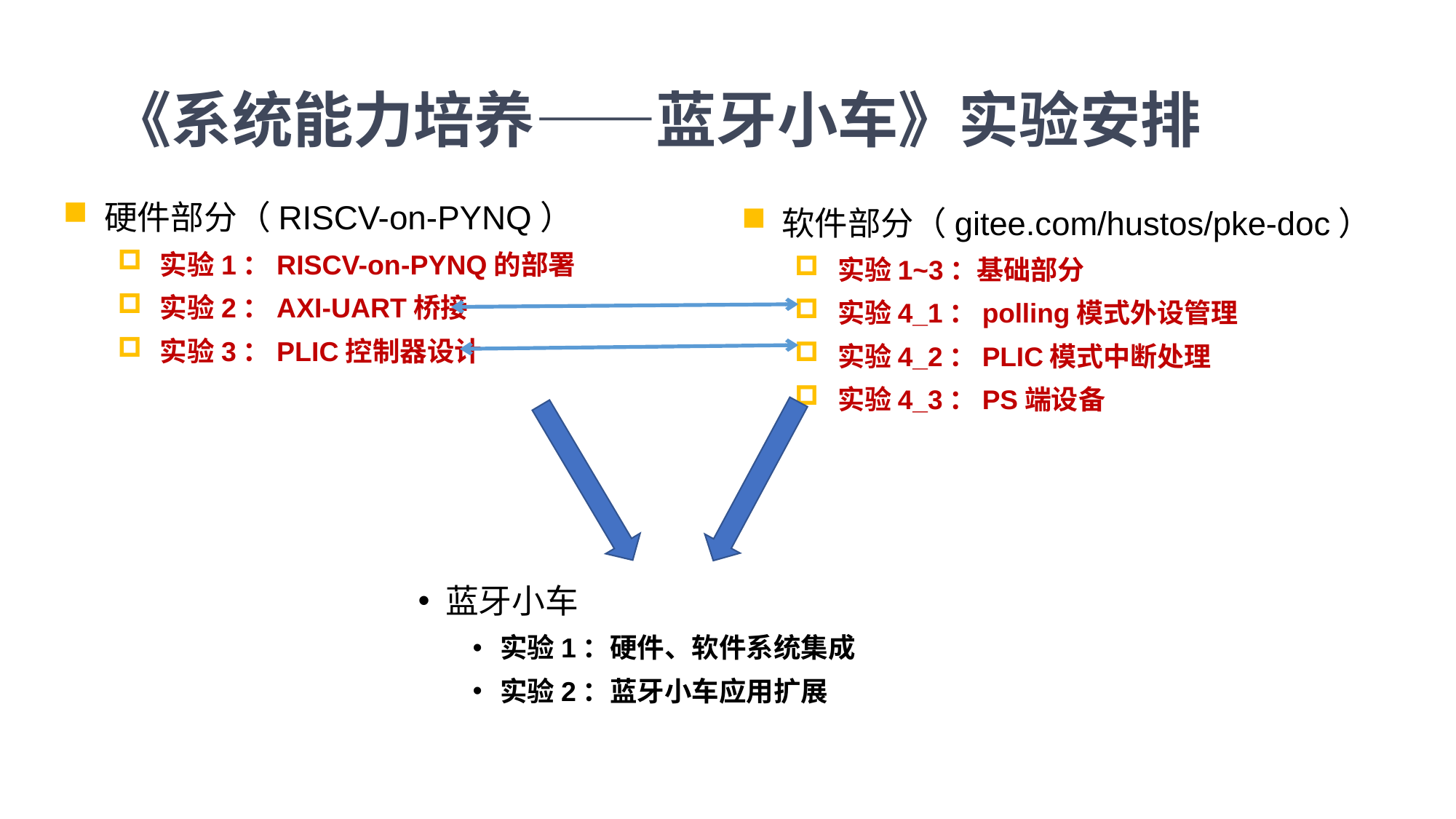

# 《系统能力培养——蓝牙小车》实验安排
硬件部分（RISCV-on-PYNQ）
实验1：RISCV-on-PYNQ的部署
实验2：AXI-UART桥接
实验3：PLIC控制器设计

软件部分（gitee.com/hustos/pke-doc）
实验1~3：基础部分
实验4_1：polling模式外设管理
实验4_2：PLIC模式中断处理
实验4_3：PS端设备

蓝牙小车
实验1：硬件、软件系统集成
实验2：蓝牙小车应用扩展